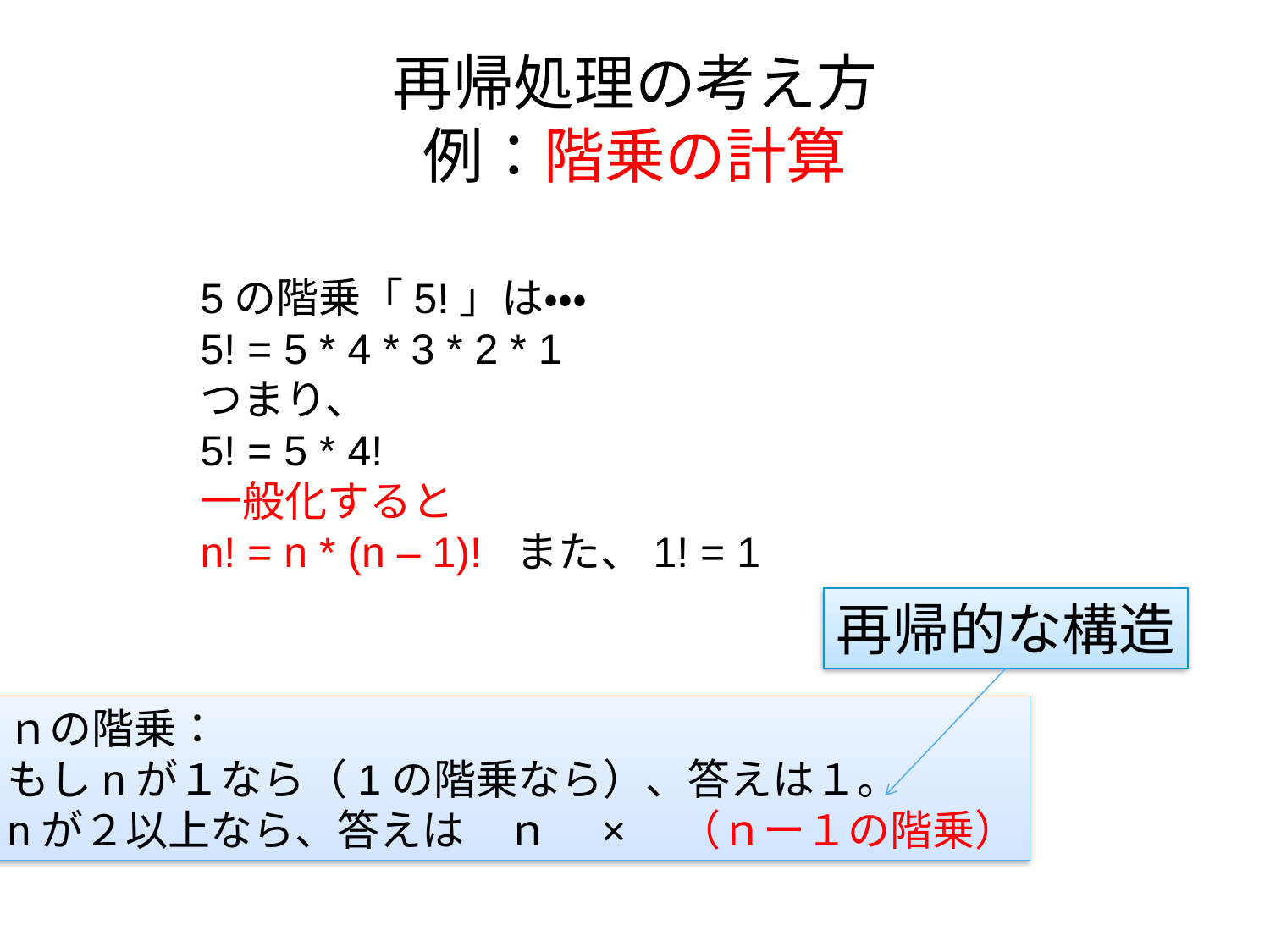

# 再帰処理の考え方 例：階乗の計算
5の階乗「5!」は・・・
5! = 5 * 4 * 3 * 2 * 1
つまり、
5! = 5 * 4!
一般化すると
n! = n * (n – 1)!  また、1! = 1
再帰的な構造
ｎの階乗：
もしnが１なら（1の階乗なら）、答えは１。
nが２以上なら、答えは　ｎ　×　（ｎー１の階乗）